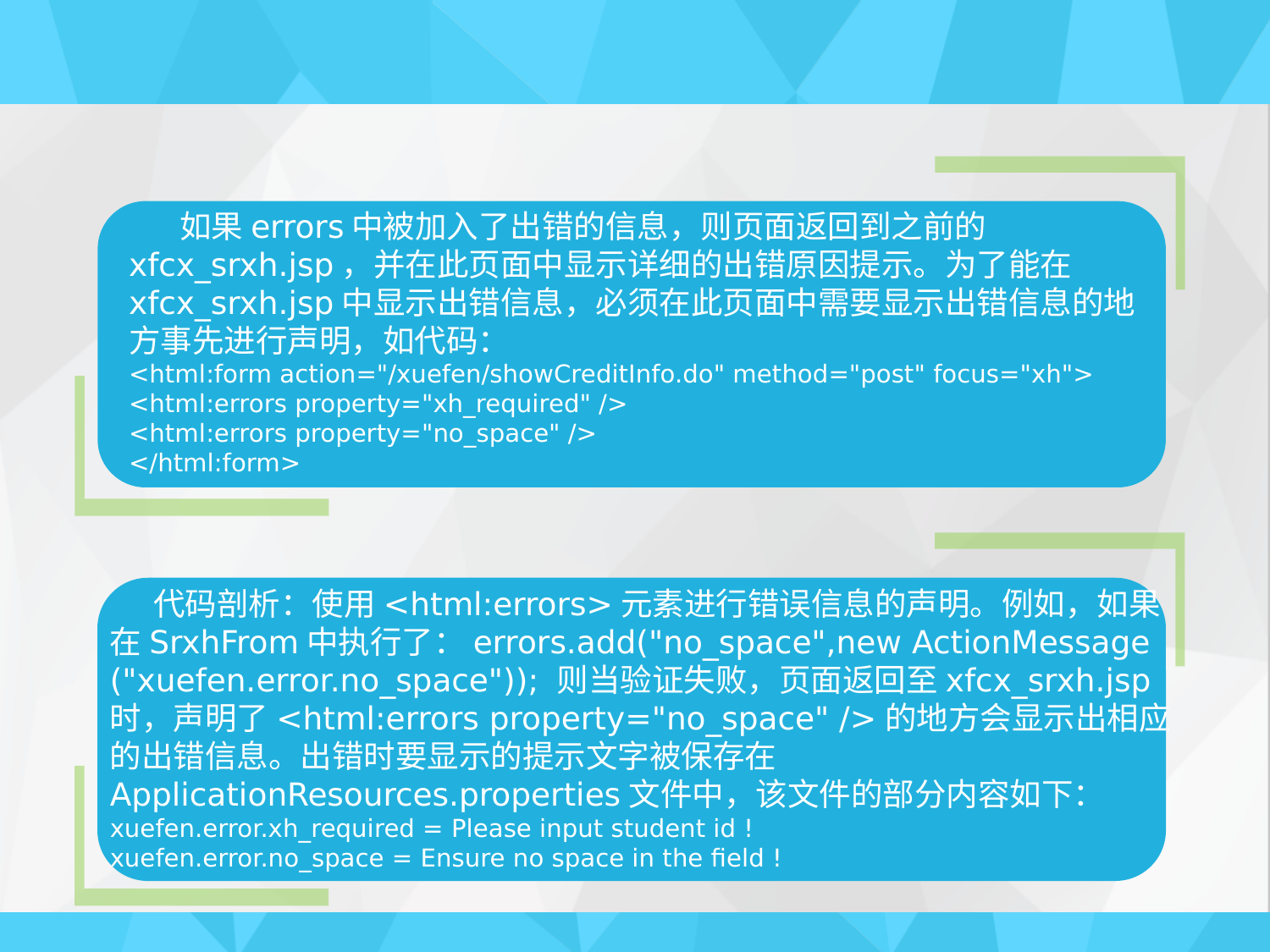

#

      如果errors中被加入了出错的信息，则页面返回到之前的xfcx_srxh.jsp，并在此页面中显示详细的出错原因提示。为了能在xfcx_srxh.jsp中显示出错信息，必须在此页面中需要显示出错信息的地方事先进行声明，如代码：
<html:form action="/xuefen/showCreditInfo.do" method="post" focus="xh">
<html:errors property="xh_required" />
<html:errors property="no_space" />
</html:form>

     代码剖析：使用<html:errors>元素进行错误信息的声明。例如，如果在SrxhFrom中执行了：errors.add("no_space",new ActionMessage
("xuefen.error.no_space")); 则当验证失败，页面返回至xfcx_srxh.jsp时，声明了<html:errors property="no_space" />的地方会显示出相应的出错信息。出错时要显示的提示文字被保存在ApplicationResources.properties文件中，该文件的部分内容如下：
xuefen.error.xh_required = Please input student id !
xuefen.error.no_space = Ensure no space in the field !